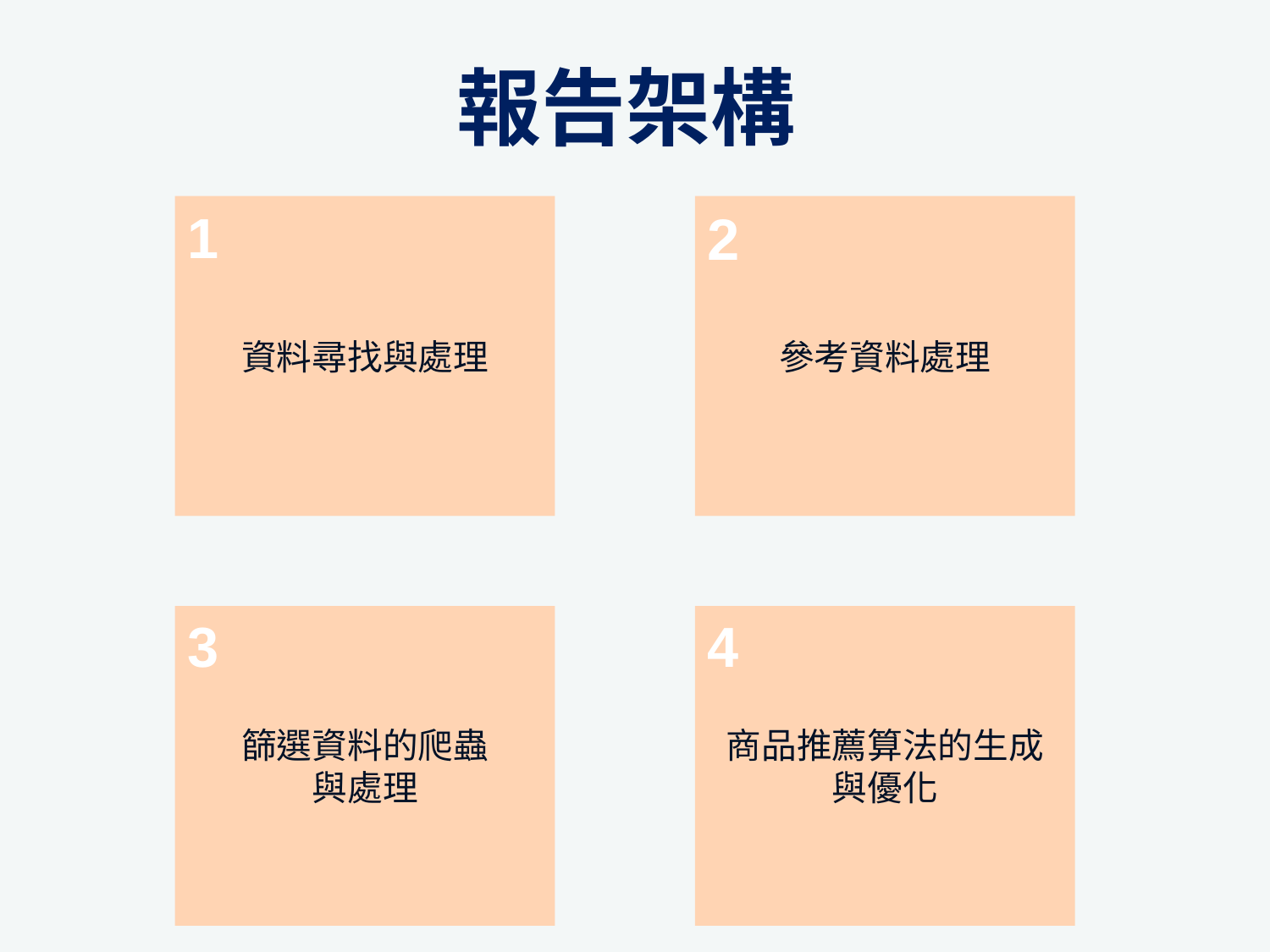

# 報告架構
資料尋找與處理
1
參考資料處理
2
3
4
篩選資料的爬蟲
與處理
商品推薦算法的生成
與優化